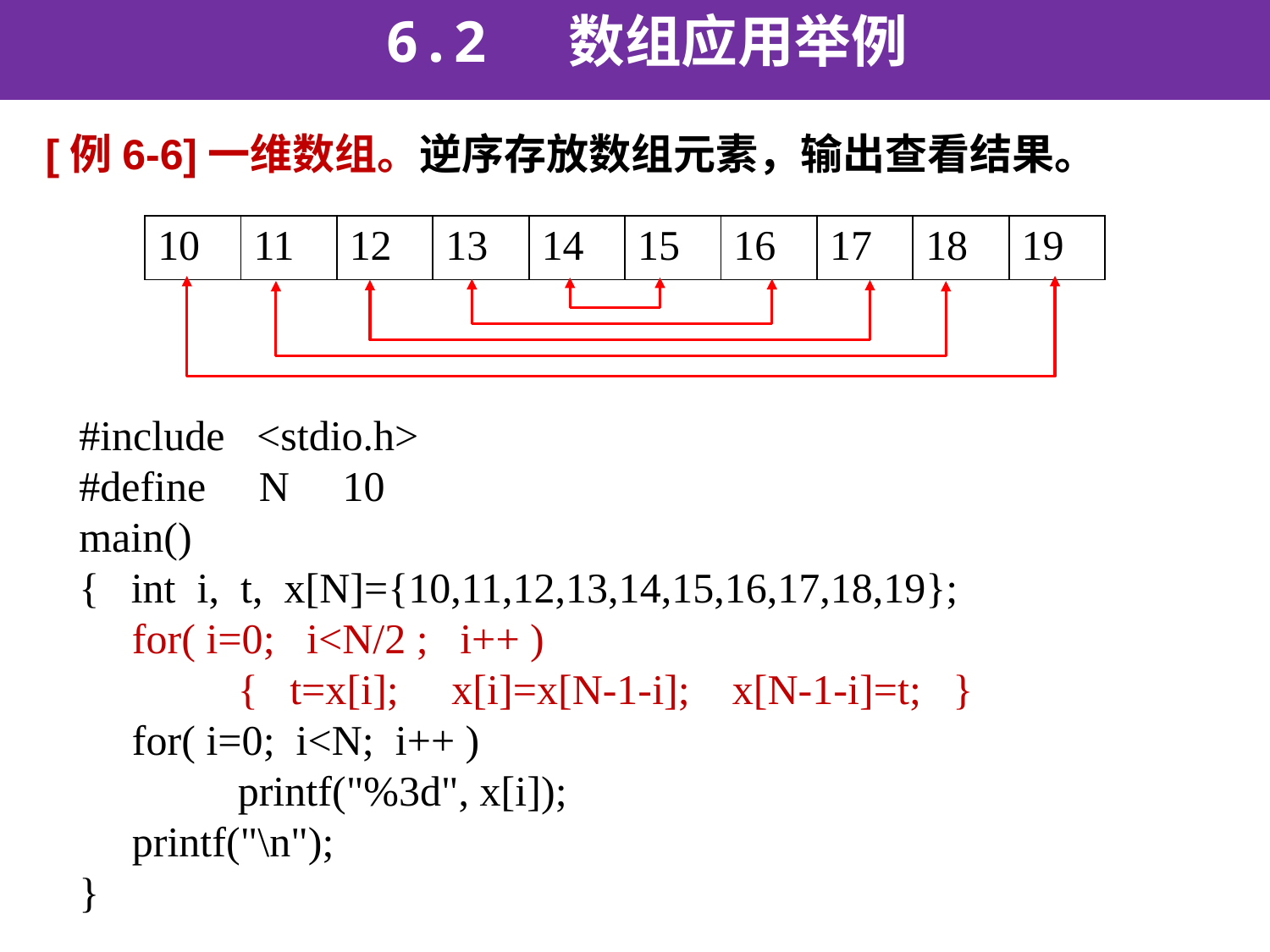

6.2  数组应用举例

[例6-6]一维数组。逆序存放数组元素，输出查看结果。

| 10 | 11 | 12 | 13 | 14 | 15 | 16 | 17 | 18 | 19 |
| --- | --- | --- | --- | --- | --- | --- | --- | --- | --- |

#include   <stdio.h>
#define     N     10
main()
{   int  i,  t,  x[N]={10,11,12,13,14,15,16,17,18,19};
     for( i=0;   i<N/2 ;   i++ )
	   {   t=x[i];     x[i]=x[N-1-i];    x[N-1-i]=t;   }
     for( i=0;  i<N;  i++ )
	   printf("%3d", x[i]);
     printf("\n");
}